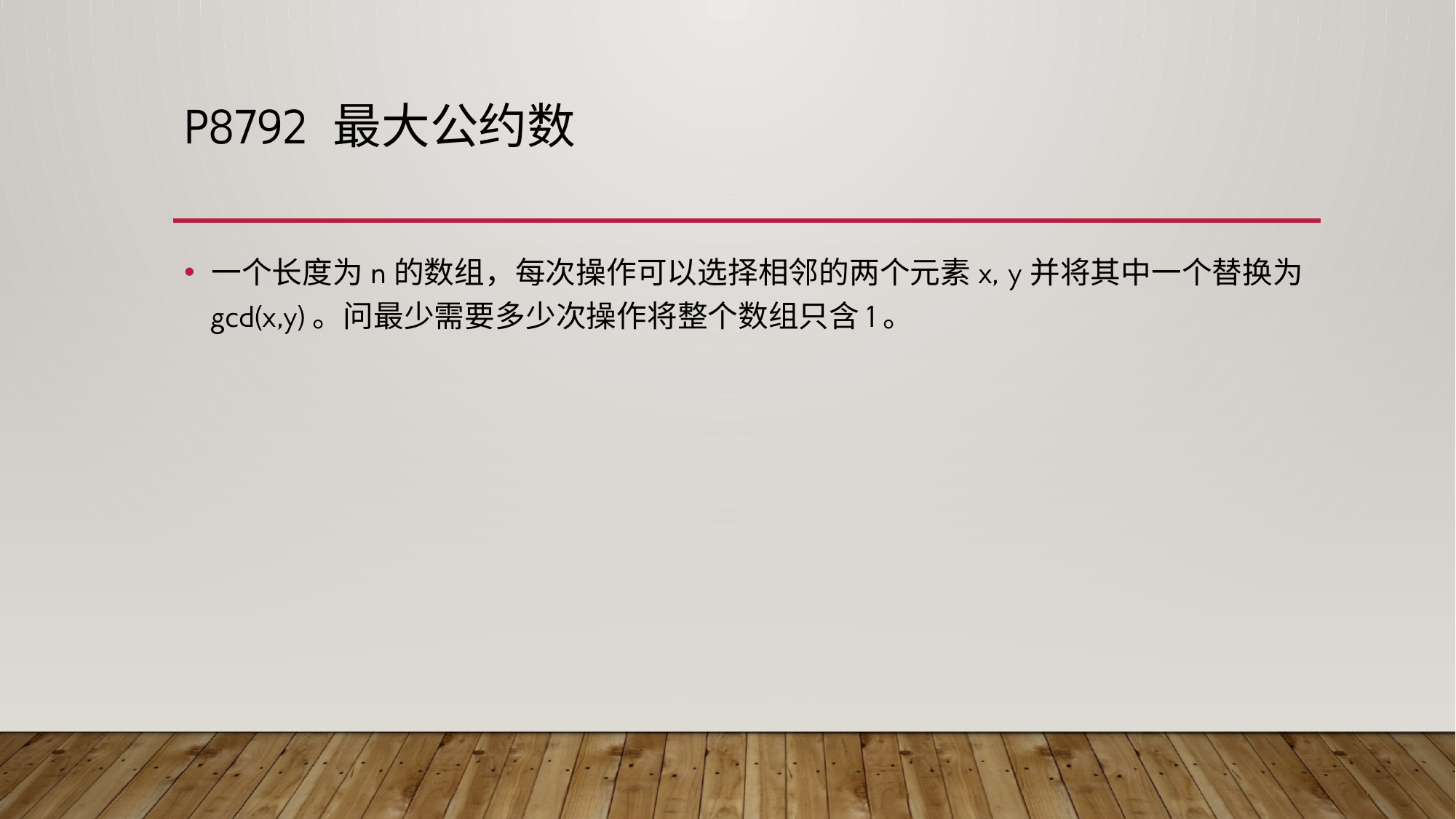

# P8792 最大公约数
一个长度为n的数组，每次操作可以选择相邻的两个元素x, y并将其中一个替换为gcd(x,y)。问最少需要多少次操作将整个数组只含1。